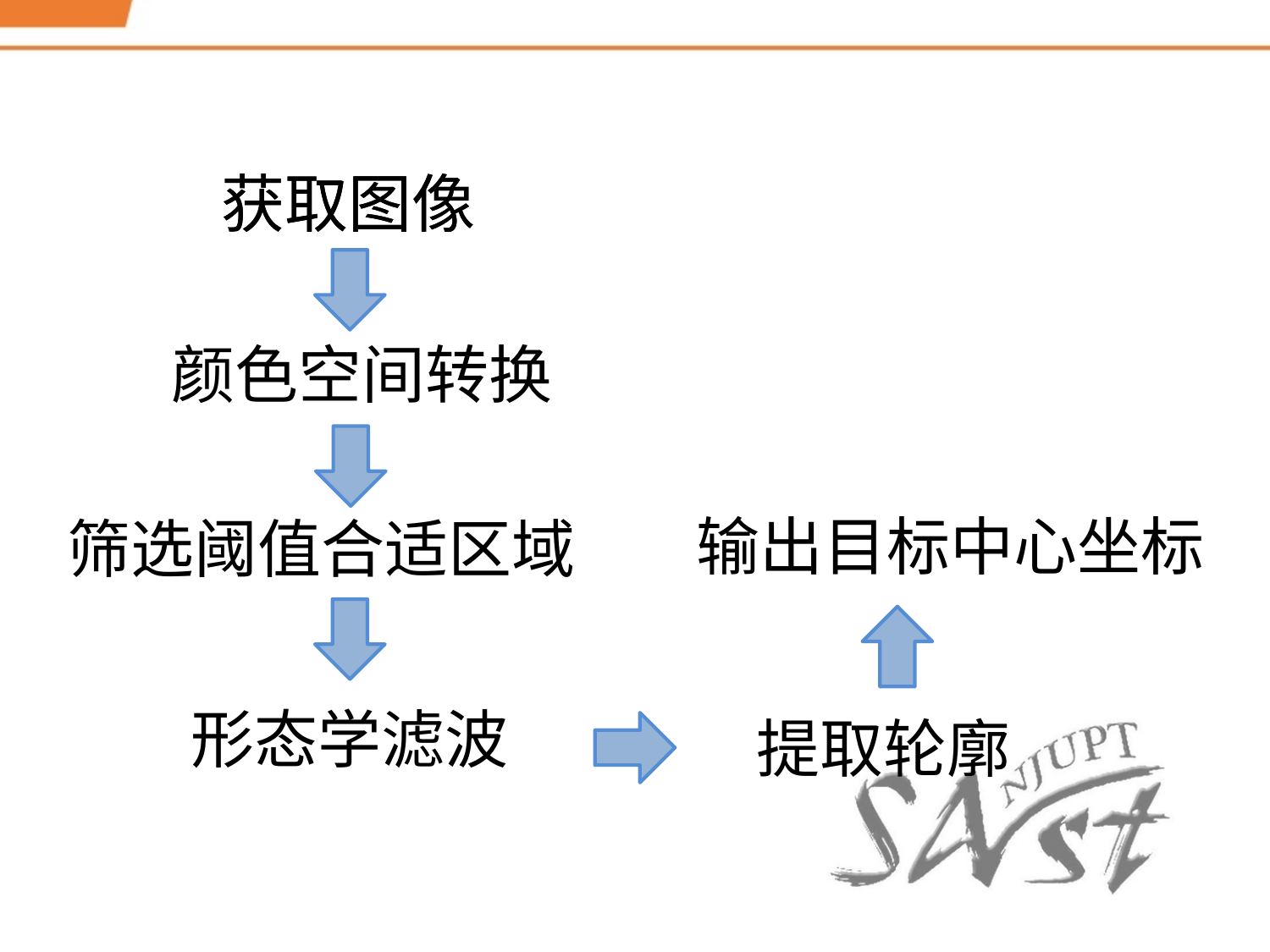

获取图像
获取图像

颜色空间转换

输出目标中心坐标
筛选阈值合适区域

形态学滤波
提取轮廓